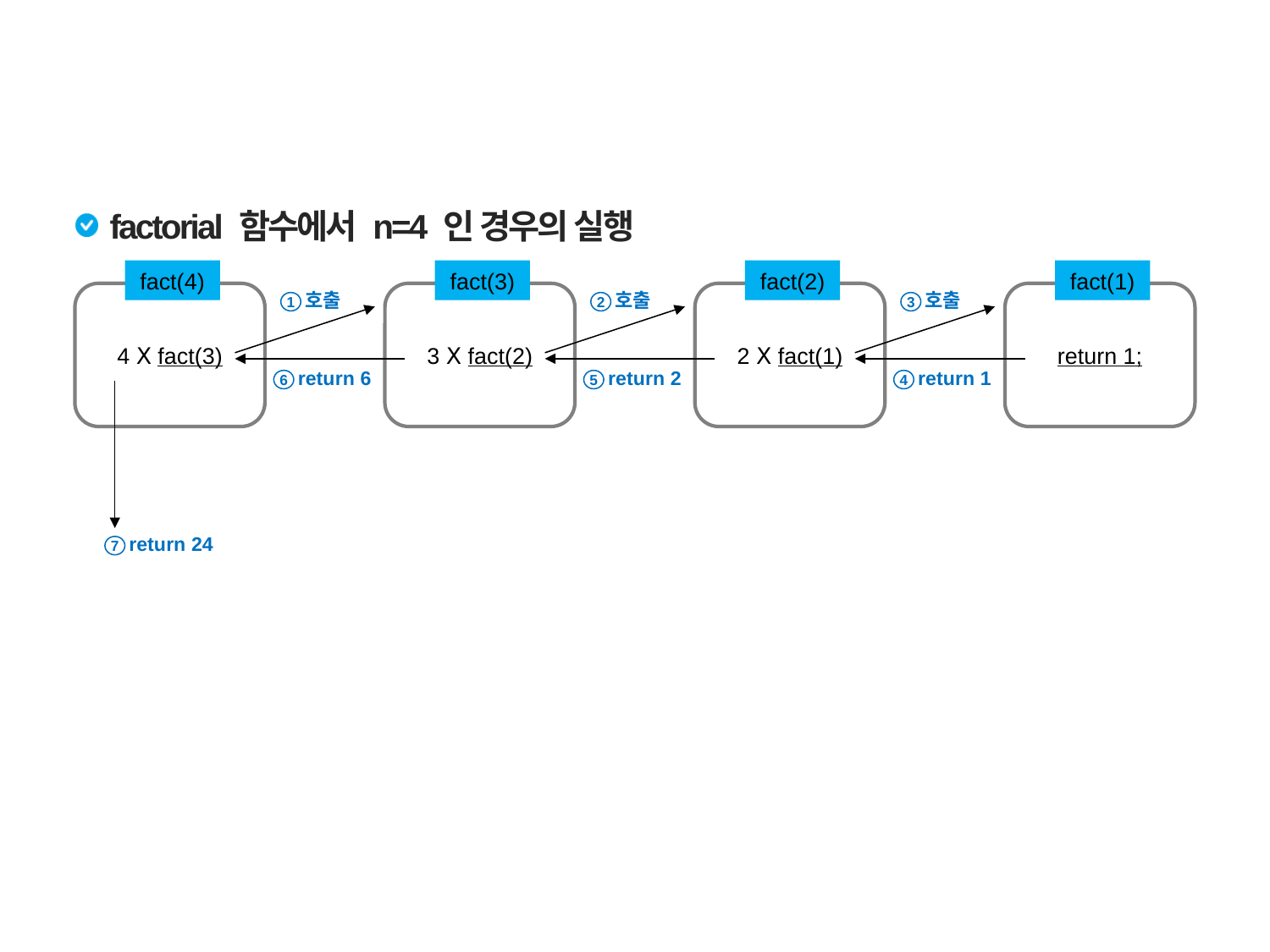

재귀호출
factorial 함수에서 n=4 인 경우의 실행
fact(4)
fact(3)
fact(2)
fact(1)
4 Ⅹ fact(3)
3 Ⅹ fact(2)
2 Ⅹ fact(1)
return 1;
호출
호출
호출
1
2
3
return 6
return 2
return 1
6
5
4
return 24
7